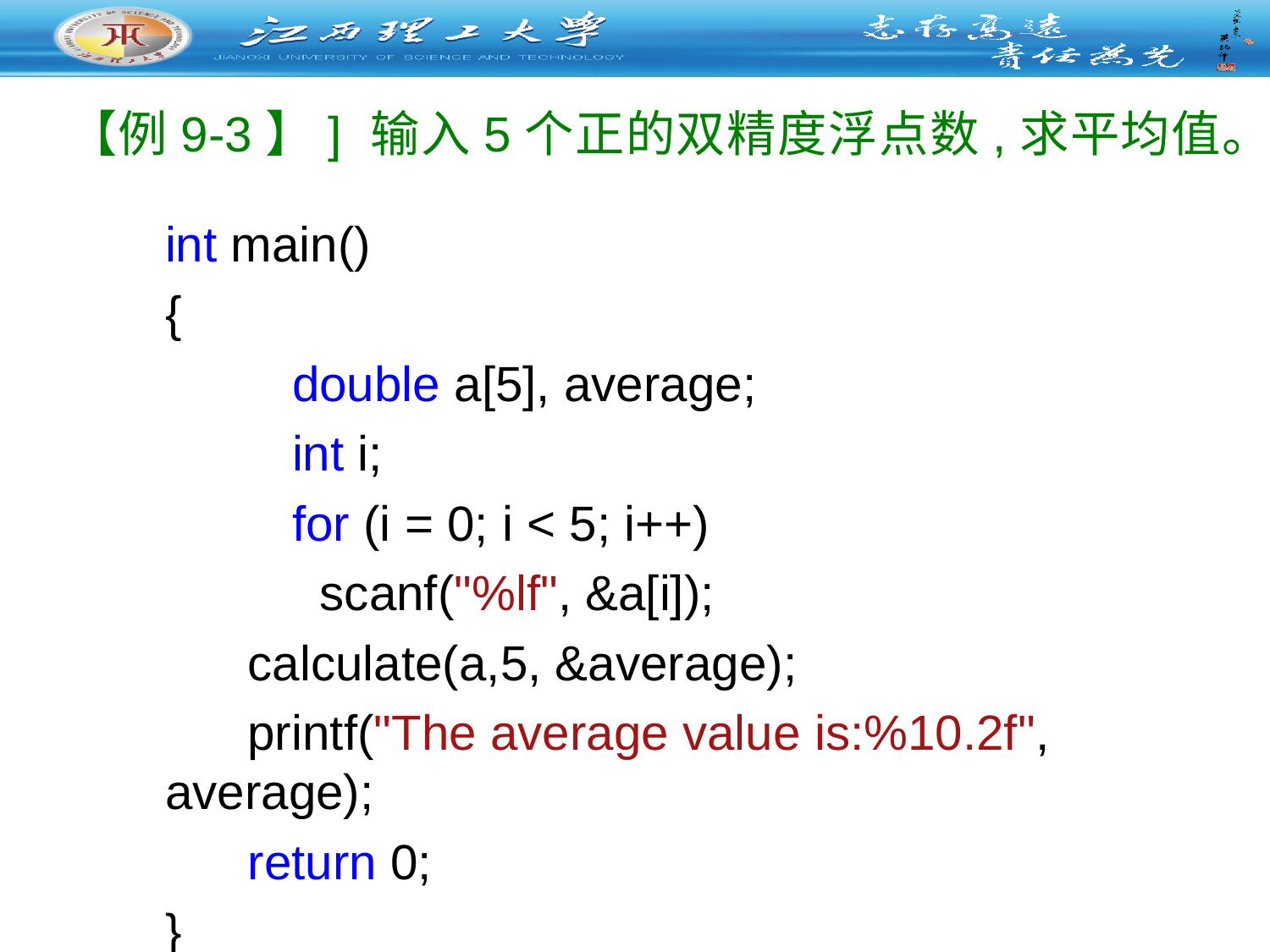

【例9-3】] 输入5个正的双精度浮点数,求平均值。
int main()
{
 	double a[5], average;
 	int i;
 	for (i = 0; i < 5; i++)
 	  scanf("%lf", &a[i]);
      calculate(a,5, &average);
      printf("The average value is:%10.2f", average);
      return 0;
}